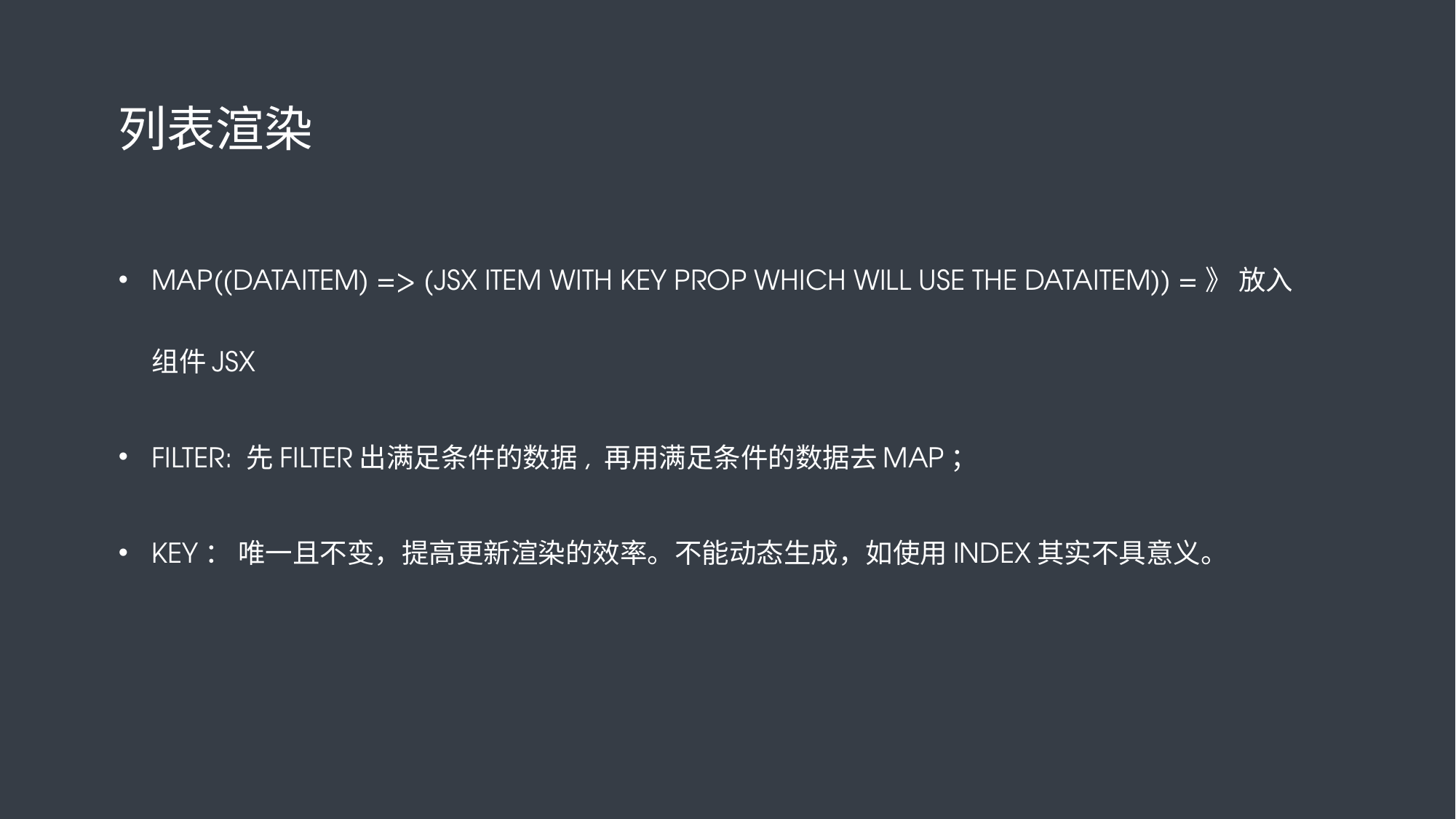

# 列表渲染
map((dataItem) => (JSX item with key prop which will use the dataItem)) =》 放入组件JSX
filter: 先filter出满足条件的数据, 再用满足条件的数据去map；
key： 唯一且不变，提高更新渲染的效率。不能动态生成，如使用index其实不具意义。